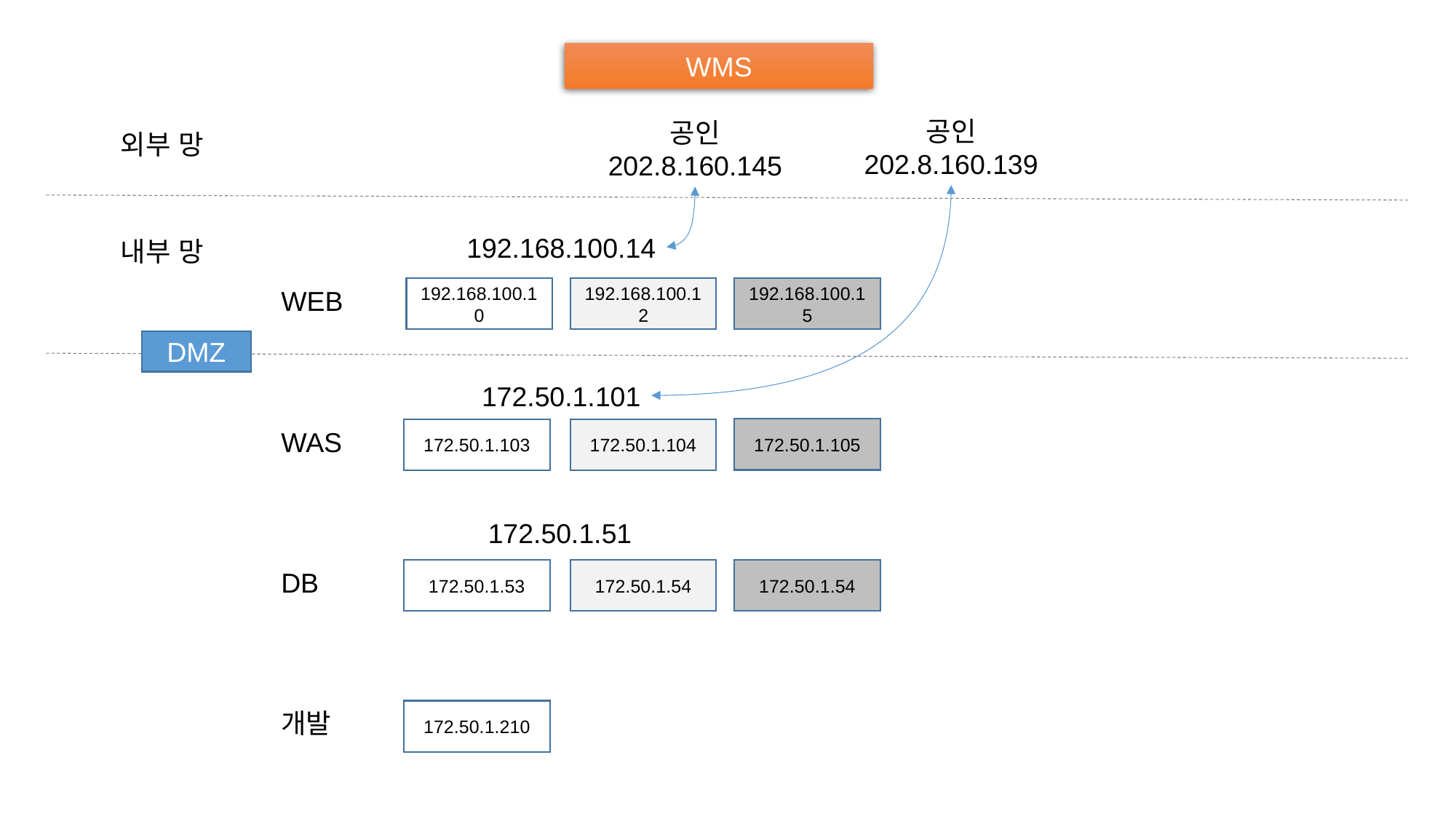

WMS
공인
202.8.160.139
공인
202.8.160.145
외부 망
192.168.100.14
내부 망
192.168.100.10
192.168.100.12
192.168.100.15
WEB
DMZ
172.50.1.101
172.50.1.105
172.50.1.103
172.50.1.104
WAS
172.50.1.51
172.50.1.53
172.50.1.54
172.50.1.54
DB
172.50.1.210
개발